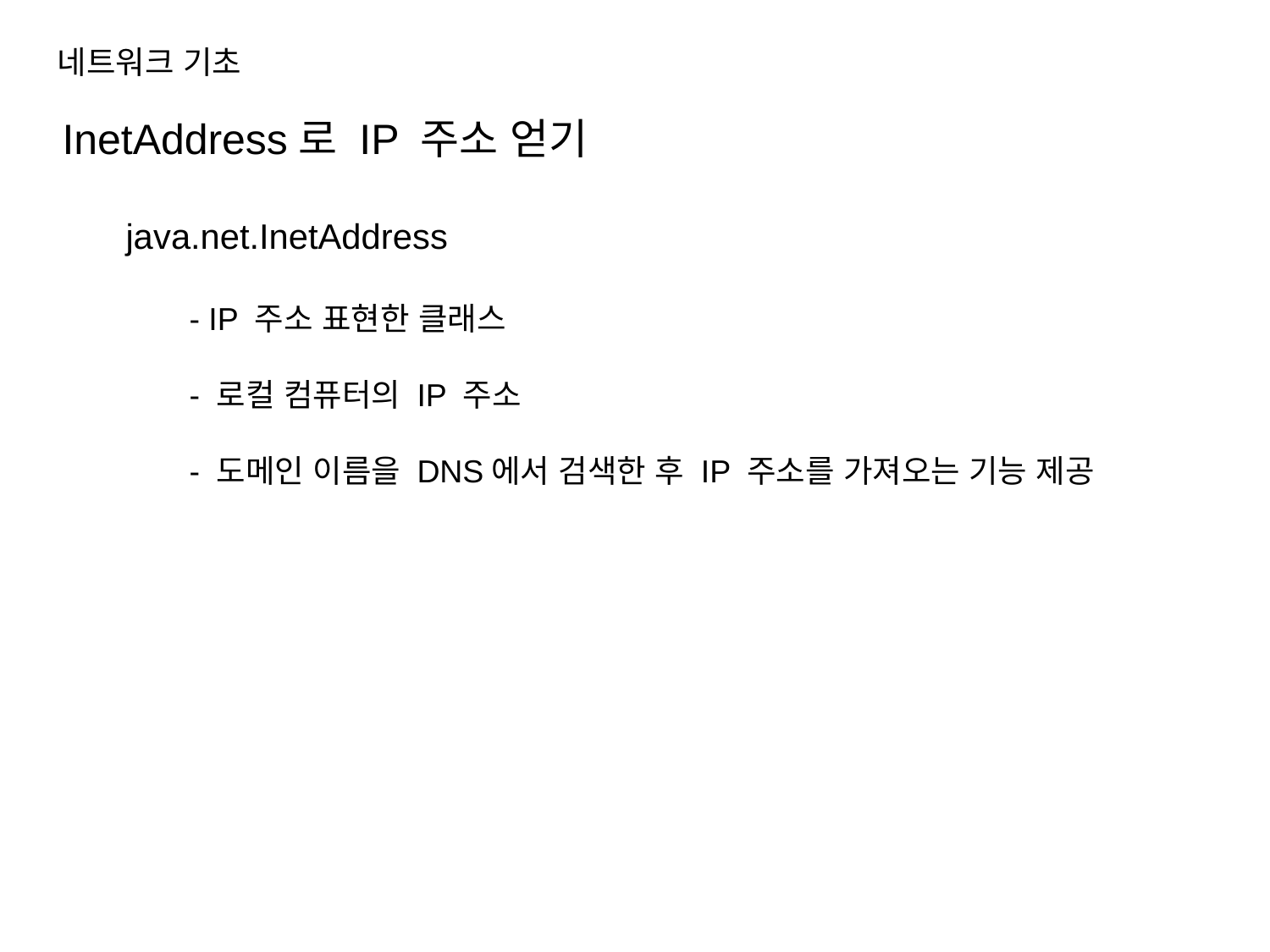

네트워크 기초
InetAddress로 IP 주소 얻기

java.net.InetAddress

- IP 주소 표현한 클래스

- 로컬 컴퓨터의 IP 주소

- 도메인 이름을 DNS에서 검색한 후 IP 주소를 가져오는 기능 제공